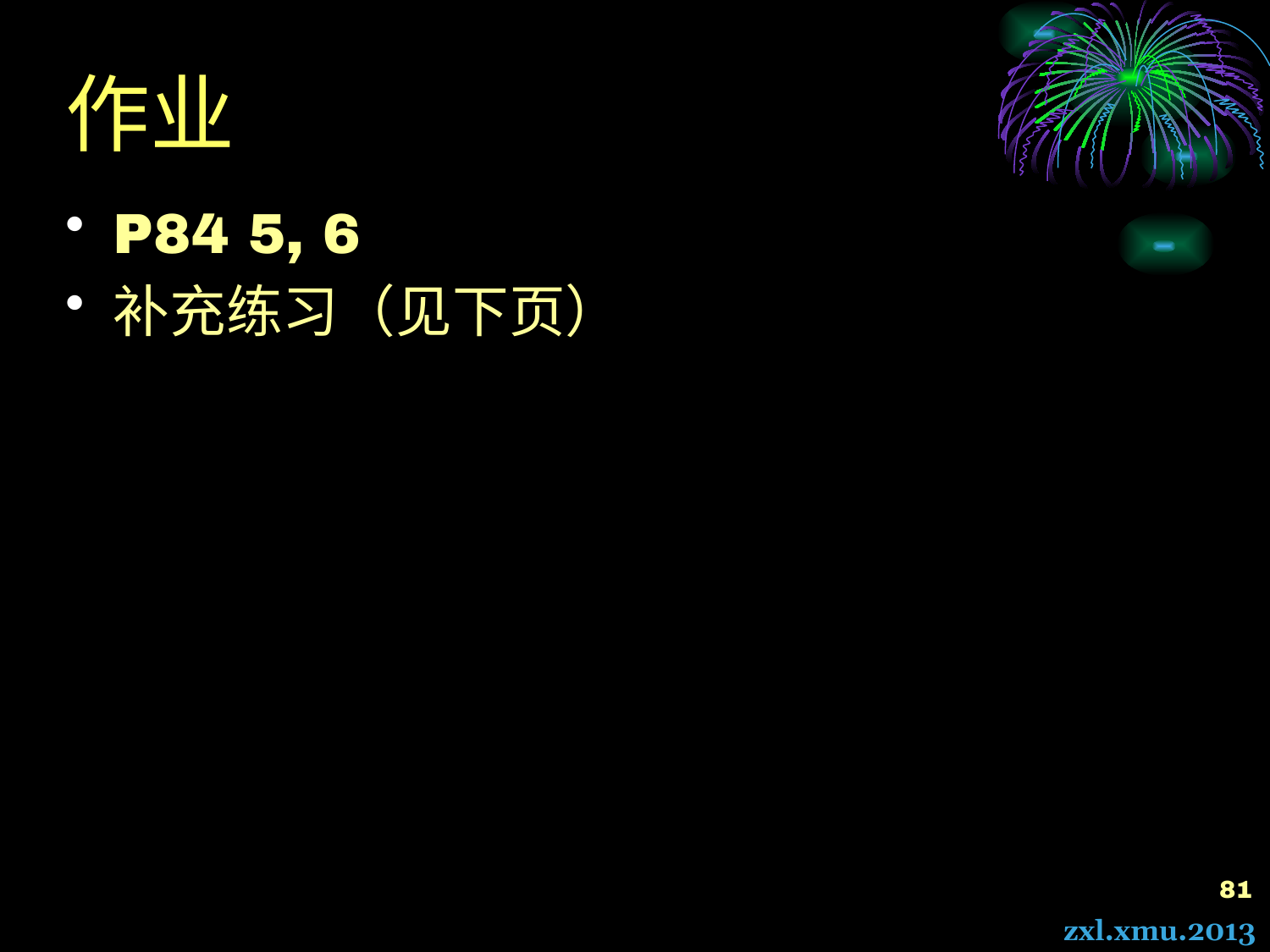

# 作业
P84 5, 6
补充练习（见下页）
81